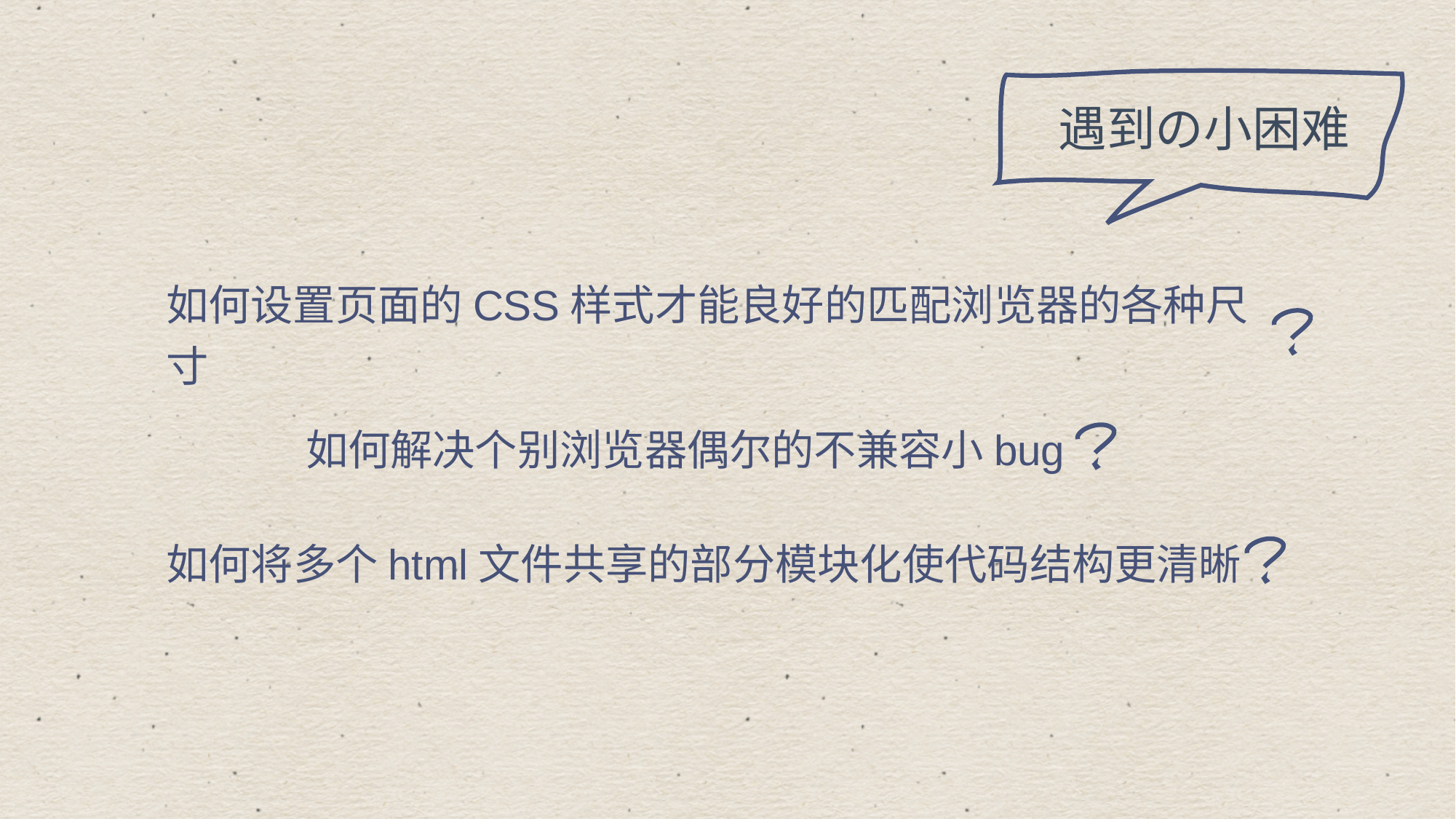

遇到の小困难
如何设置页面的CSS样式才能良好的匹配浏览器的各种尺寸

如何解决个别浏览器偶尔的不兼容小bug

如何将多个html文件共享的部分模块化使代码结构更清晰